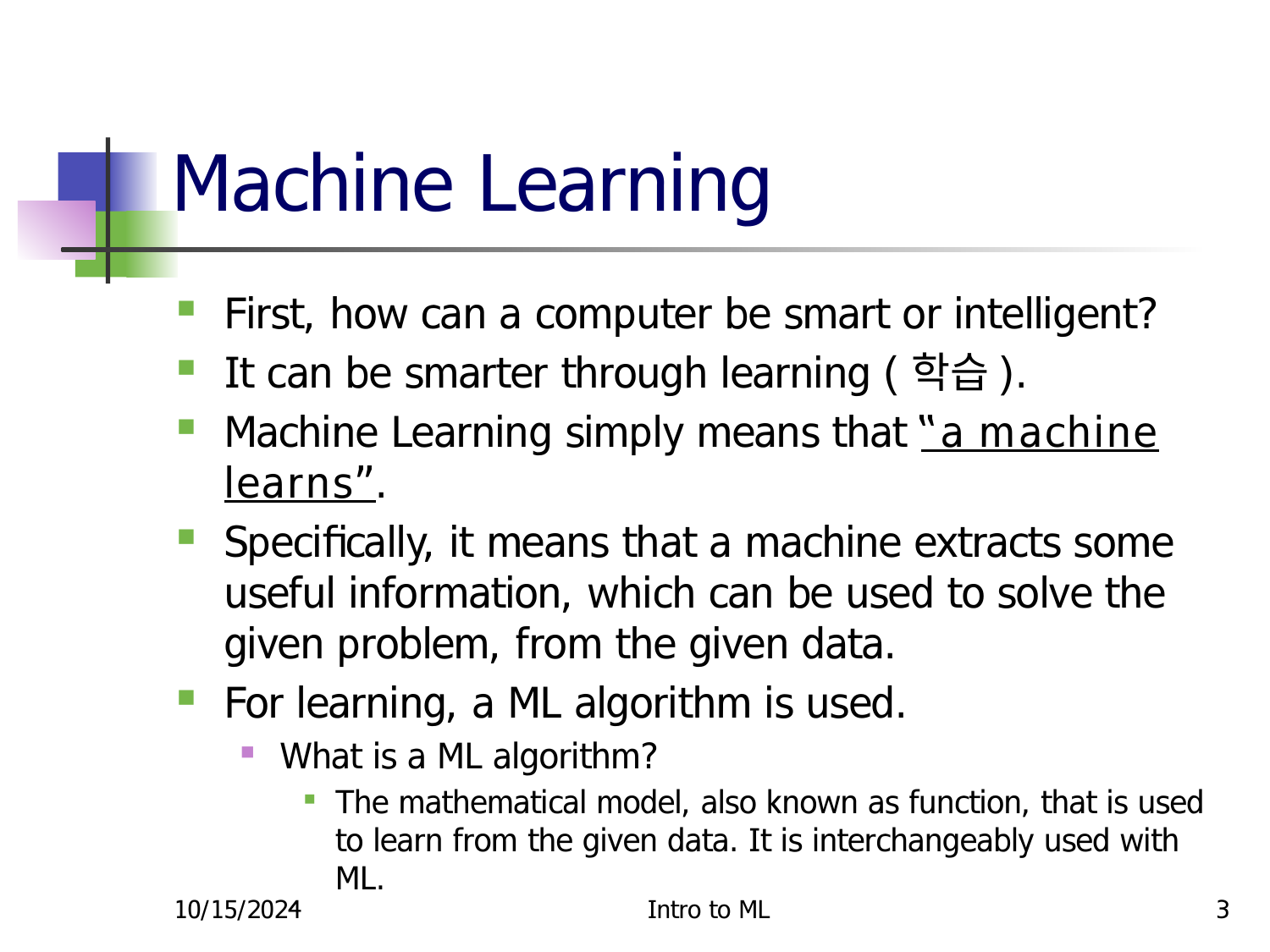

# Machine Learning
First, how can a computer be smart or intelligent?
It can be smarter through learning (학습).
Machine Learning simply means that “a machine learns”.
Specifically, it means that a machine extracts some useful information, which can be used to solve the given problem, from the given data.
For learning, a ML algorithm is used.
What is a ML algorithm?
The mathematical model, also known as function, that is used to learn from the given data. It is interchangeably used with ML.

10/15/2024
Intro to ML
3